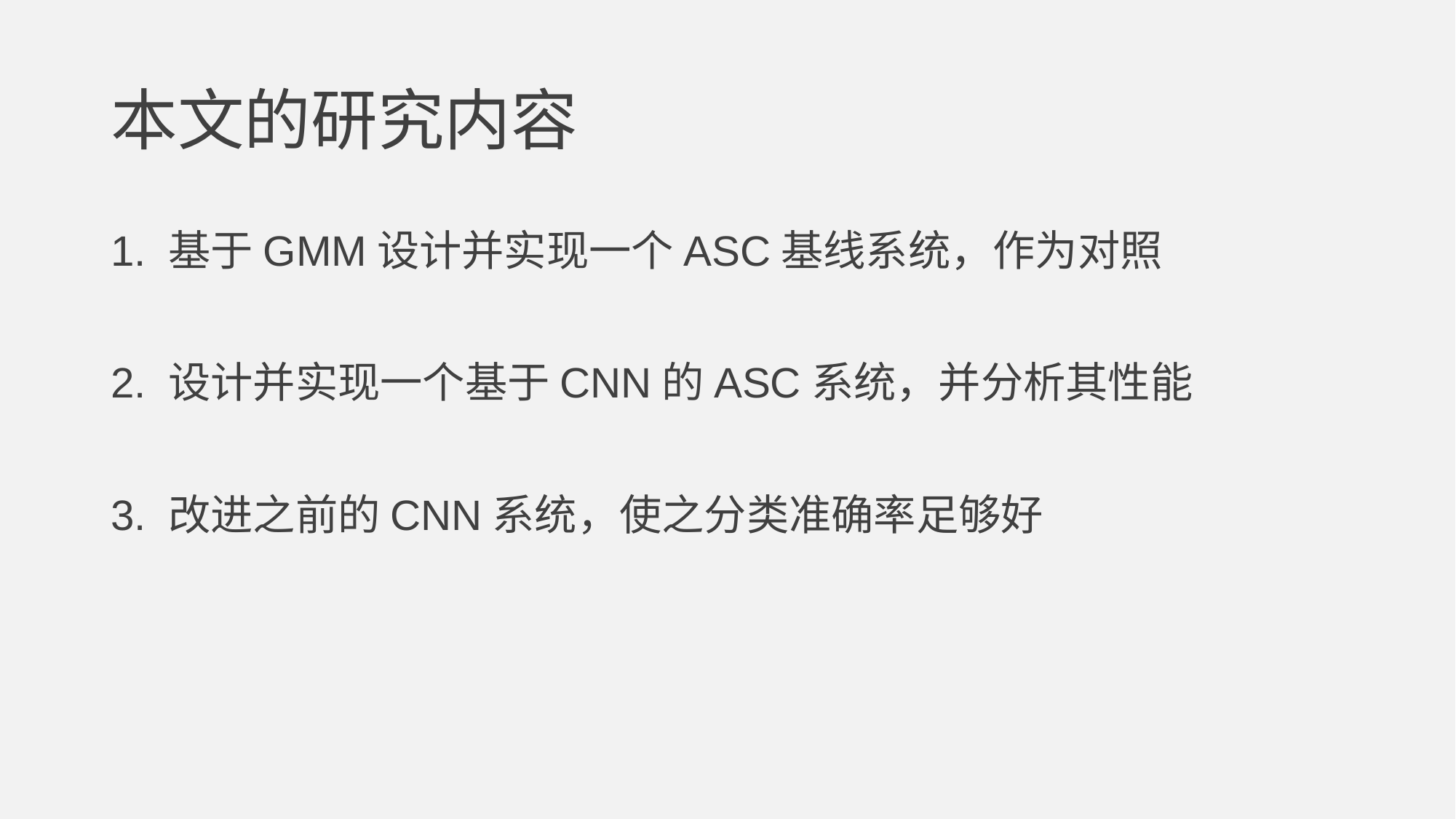

# 本文的研究内容
1. 基于GMM设计并实现一个ASC基线系统，作为对照

2. 设计并实现一个基于CNN的ASC系统，并分析其性能

3. 改进之前的CNN系统，使之分类准确率足够好